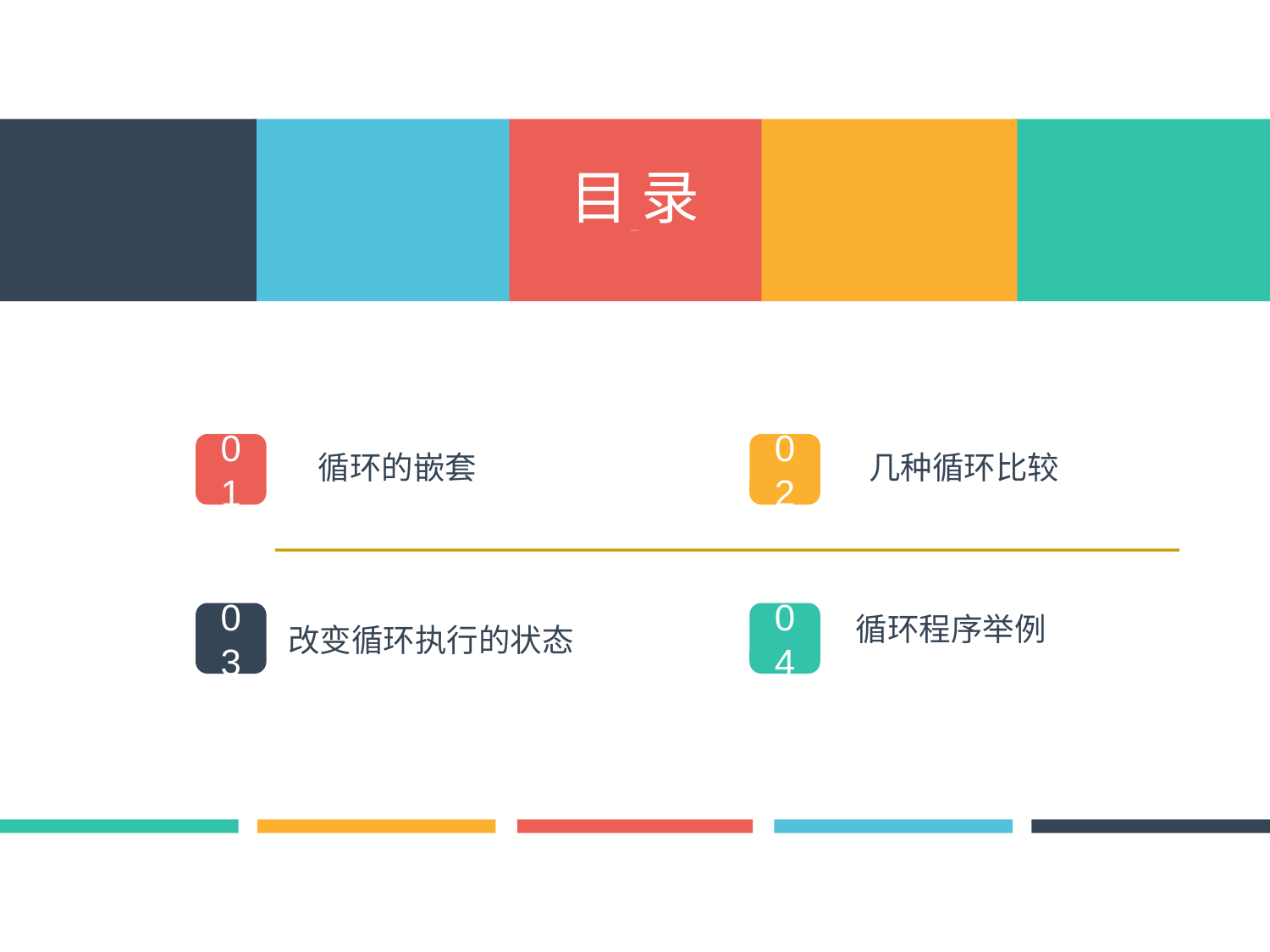

目 录
COMPANY
01
循环的嵌套

02
 几种循环比较

03
改变循环执行的状态
04
循环程序举例